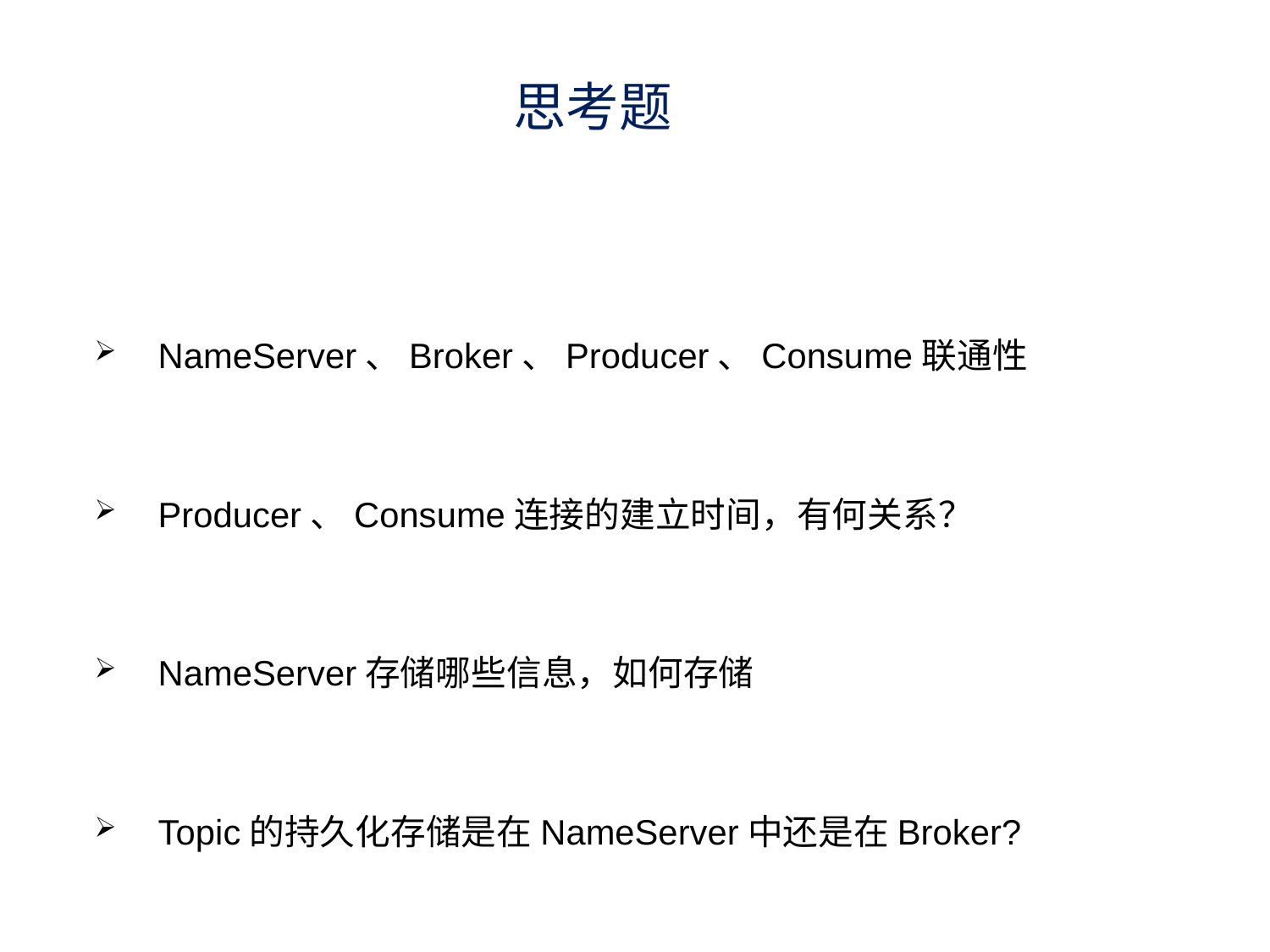

思考题
NameServer、Broker、Producer、Consume联通性

Producer、Consume连接的建立时间，有何关系？

NameServer存储哪些信息，如何存储

Topic的持久化存储是在NameServer中还是在Broker?